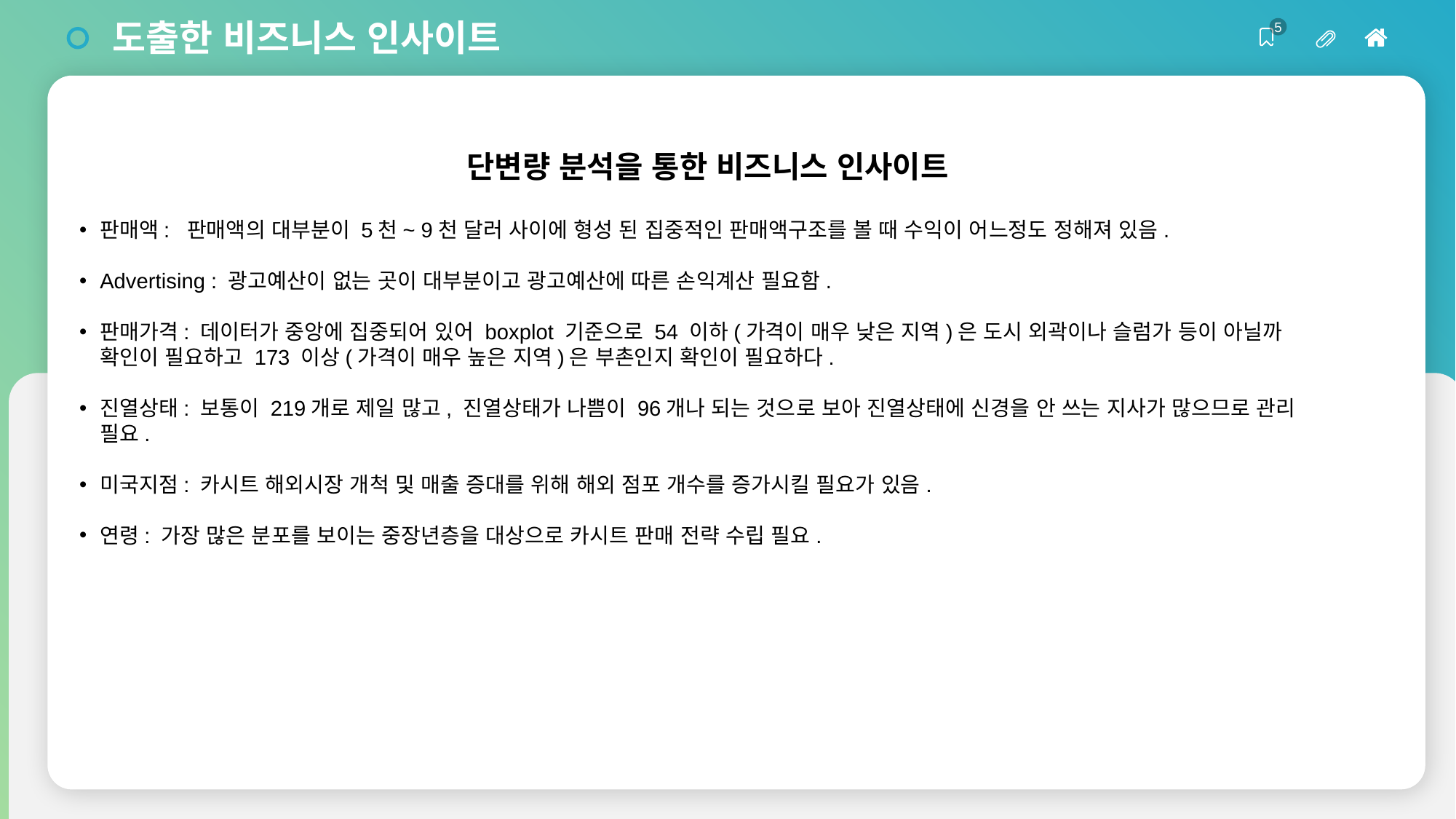

도출한 비즈니스 인사이트
5

단변량 분석을 통한 비즈니스 인사이트

판매액:  판매액의 대부분이 5천~ 9천 달러 사이에 형성 된 집중적인 판매액구조를 볼 때 수익이 어느정도 정해져 있음.

Advertising : 광고예산이 없는 곳이 대부분이고 광고예산에 따른 손익계산 필요함.

판매가격: 데이터가 중앙에 집중되어 있어 boxplot 기준으로 54 이하(가격이 매우 낮은 지역)은 도시 외곽이나 슬럼가 등이 아닐까 확인이 필요하고 173 이상(가격이 매우 높은 지역)은 부촌인지 확인이 필요하다.

진열상태: 보통이 219개로 제일 많고, 진열상태가 나쁨이 96개나 되는 것으로 보아 진열상태에 신경을 안 쓰는 지사가 많으므로 관리 필요.

미국지점: 카시트 해외시장 개척 및 매출 증대를 위해 해외 점포 개수를 증가시킬 필요가 있음.

연령: 가장 많은 분포를 보이는 중장년층을 대상으로 카시트 판매 전략 수립 필요.